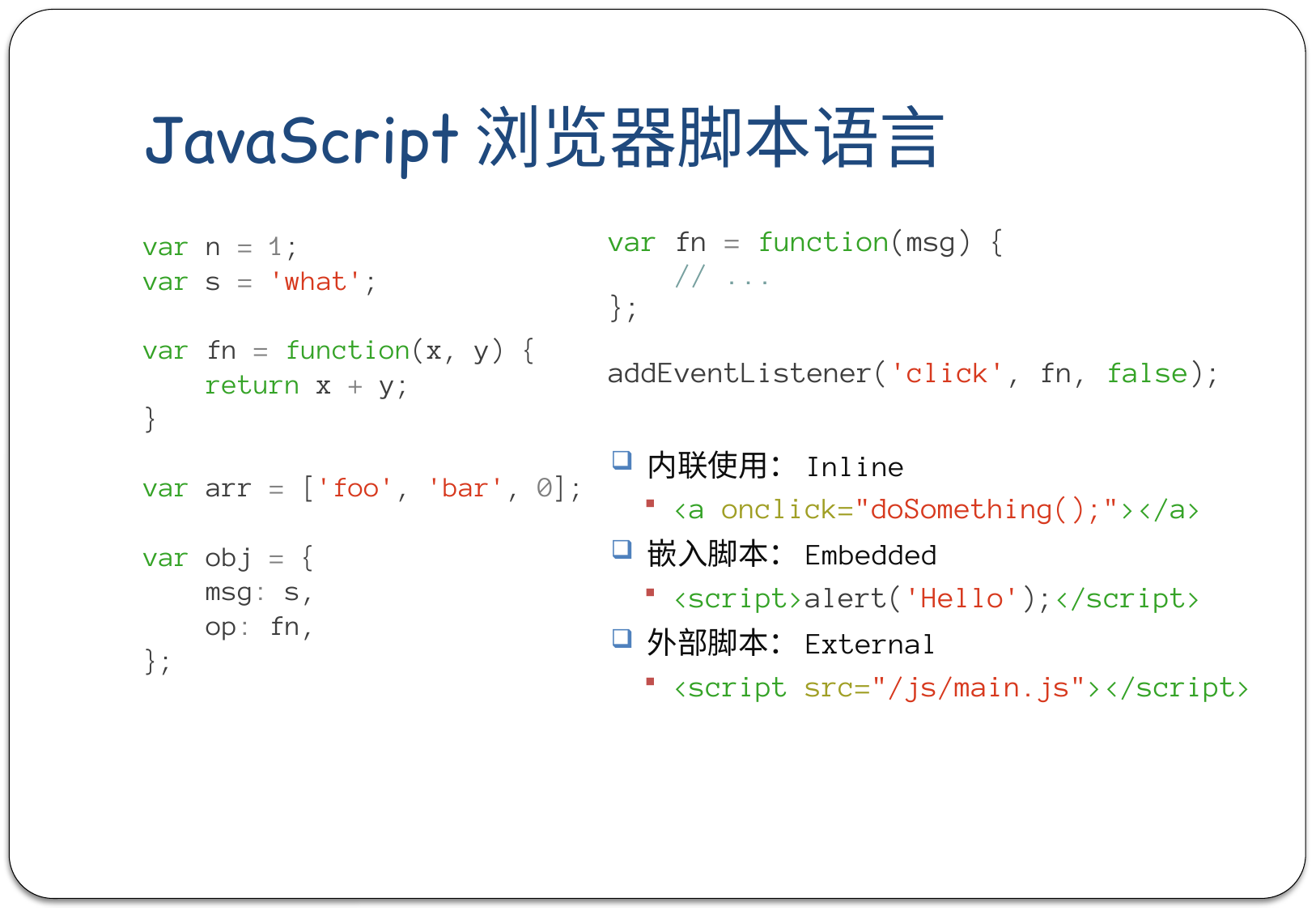

# JavaScript浏览器脚本语言
var n = 1;
var s = 'what';

var fn = function(x, y) {
    return x + y;
}

var arr = ['foo', 'bar', 0];

var obj = {
    msg: s,
    op: fn,
};
var fn = function(msg) {
    // ...
};

addEventListener('click', fn, false);
内联使用：Inline
 <a onclick="doSomething();"></a>
嵌入脚本：Embedded
 <script>alert('Hello');</script>
外部脚本：External
 <script src="/js/main.js"></script>